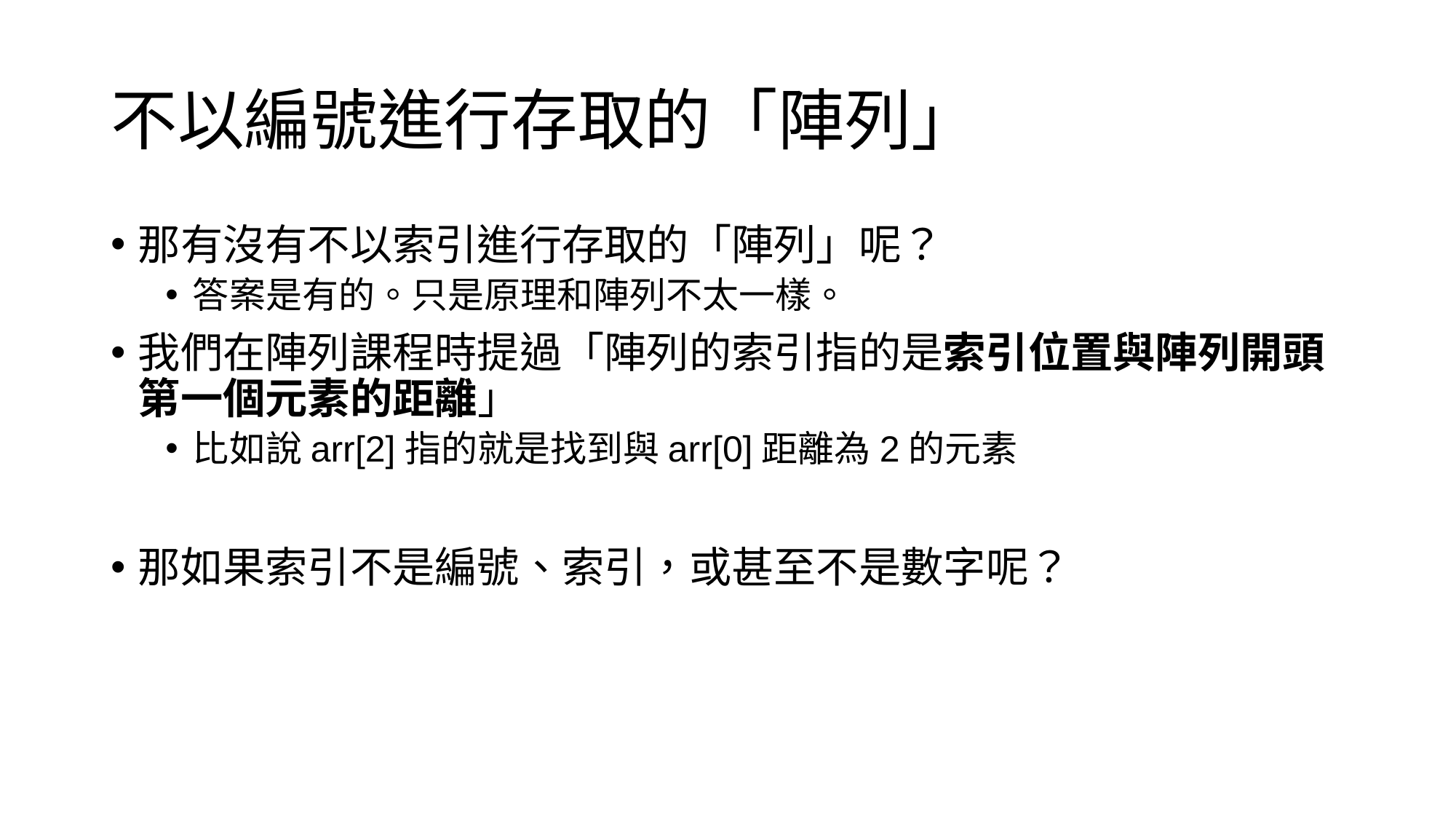

# 不以編號進行存取的「陣列」
那有沒有不以索引進行存取的「陣列」呢？
答案是有的。只是原理和陣列不太一樣。
我們在陣列課程時提過「陣列的索引指的是索引位置與陣列開頭第一個元素的距離」
比如說arr[2]指的就是找到與arr[0]距離為2的元素

那如果索引不是編號、索引，或甚至不是數字呢？